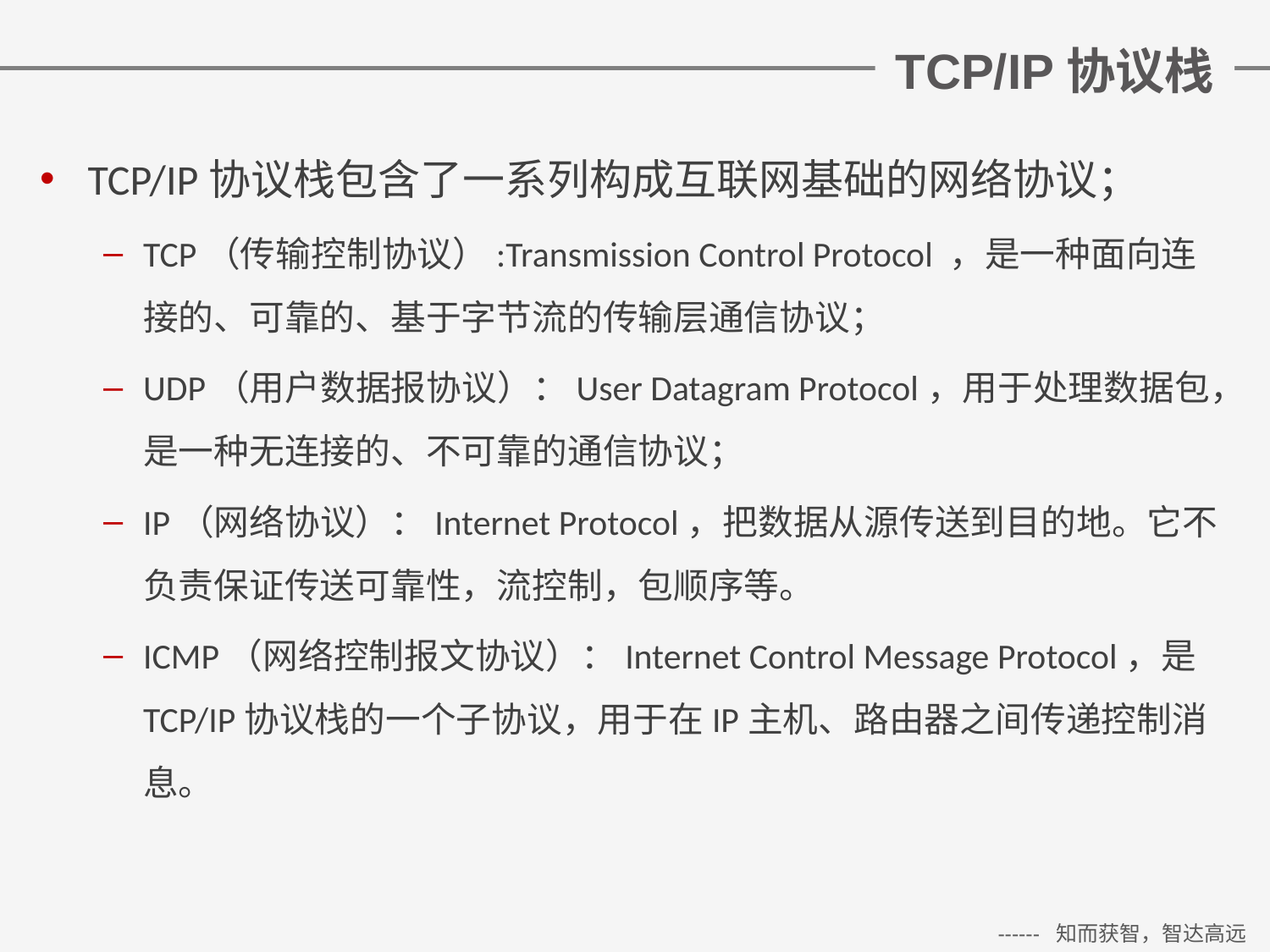

# TCP/IP协议栈
TCP/IP协议栈包含了一系列构成互联网基础的网络协议；
TCP（传输控制协议）:Transmission Control Protocol ，是一种面向连接的、可靠的、基于字节流的传输层通信协议；
UDP（用户数据报协议）：User Datagram Protocol，用于处理数据包，是一种无连接的、不可靠的通信协议；
IP（网络协议）：Internet Protocol，把数据从源传送到目的地。它不负责保证传送可靠性，流控制，包顺序等。
ICMP（网络控制报文协议）：Internet Control Message Protocol，是TCP/IP协议栈的一个子协议，用于在IP主机、路由器之间传递控制消息。